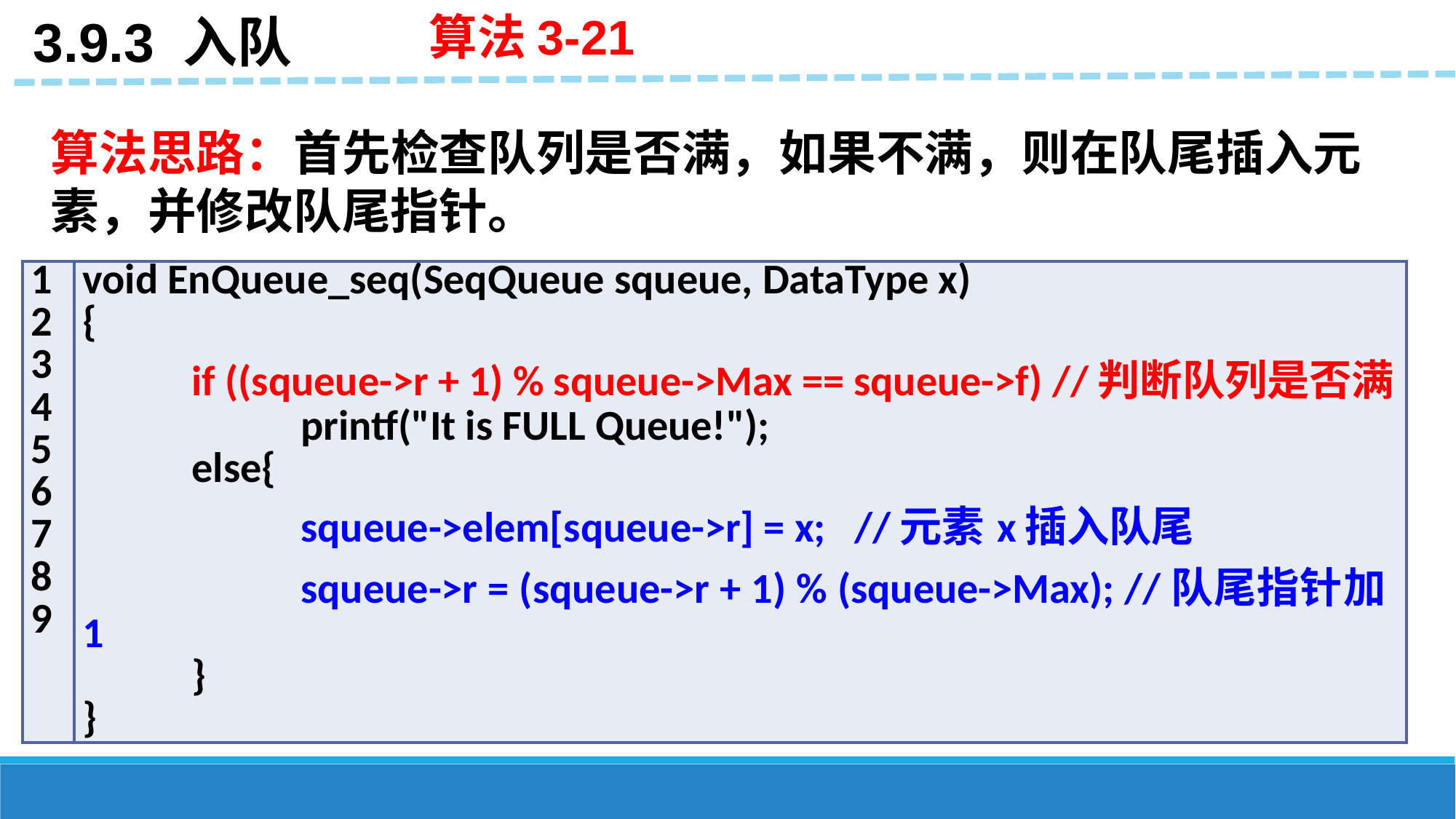

算法3-21
3.9.3 入队
算法思路：首先检查队列是否满，如果不满，则在队尾插入元素，并修改队尾指针。
| 1 2 3 4 5 6 7 8 9 | void EnQueue\_seq(SeqQueue squeue, DataType x) { if ((squeue->r + 1) % squeue->Max == squeue->f) //判断队列是否满 printf("It is FULL Queue!"); else{ squeue->elem[squeue->r] = x; //元素x插入队尾 squeue->r = (squeue->r + 1) % (squeue->Max); //队尾指针加1 } } |
| --- | --- |